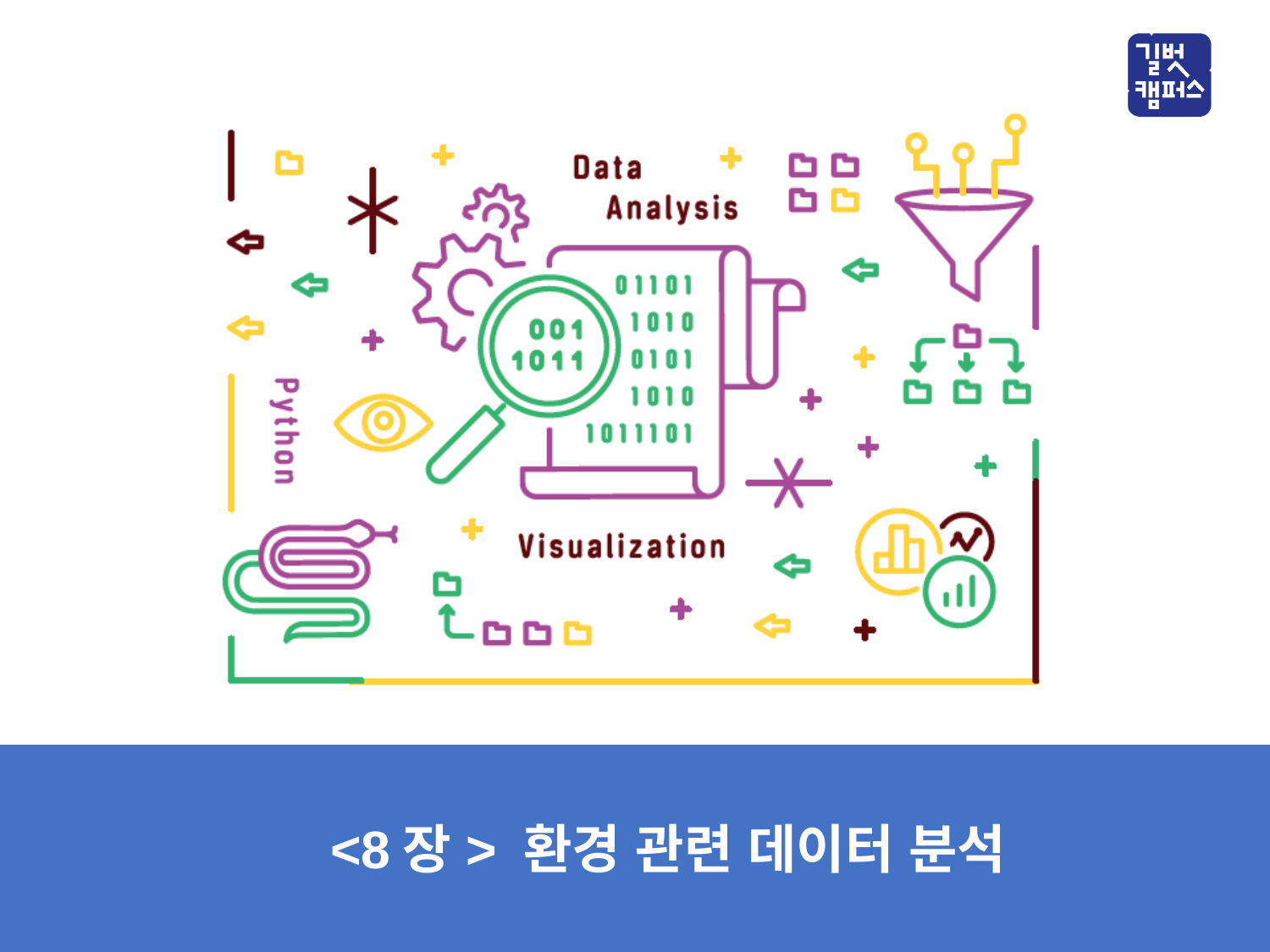

<8장> 환경 관련 데이터 분석
<1장> 전기의 기본 개념과 팅커캐드